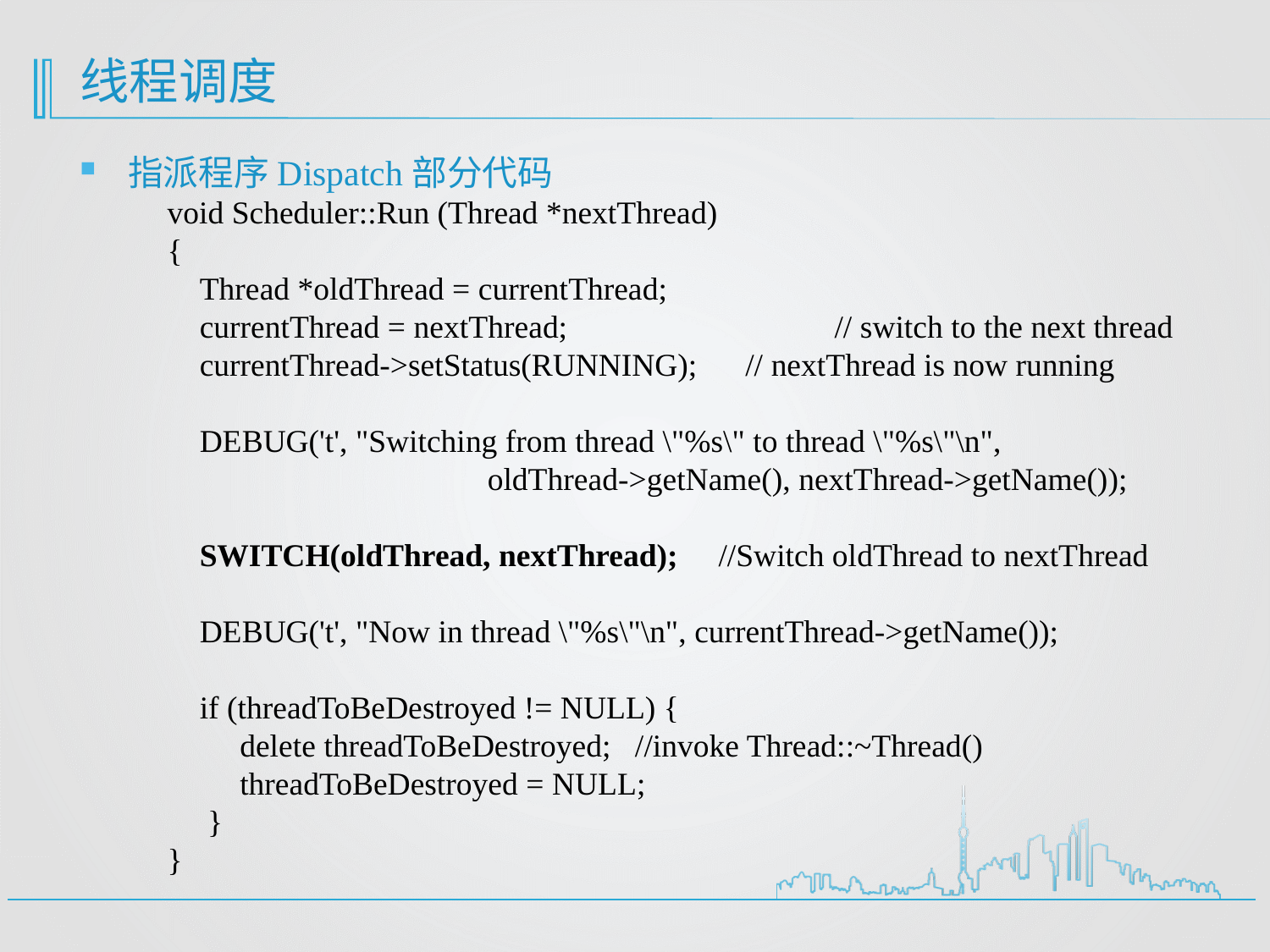

# 线程调度
指派程序Dispatch部分代码
void Scheduler::Run (Thread *nextThread)
{
    Thread *oldThread = currentThread;
    currentThread = nextThread;		    // switch to the next thread
    currentThread->setStatus(RUNNING);      // nextThread is now running

    DEBUG('t', "Switching from thread \"%s\" to thread \"%s\"\n",
	                        oldThread->getName(), nextThread->getName());

    SWITCH(oldThread, nextThread);     //Switch oldThread to nextThread

    DEBUG('t', "Now in thread \"%s\"\n", currentThread->getName());

    if (threadToBeDestroyed != NULL) {
         delete threadToBeDestroyed;   //invoke Thread::~Thread()
         threadToBeDestroyed = NULL;
     }
}